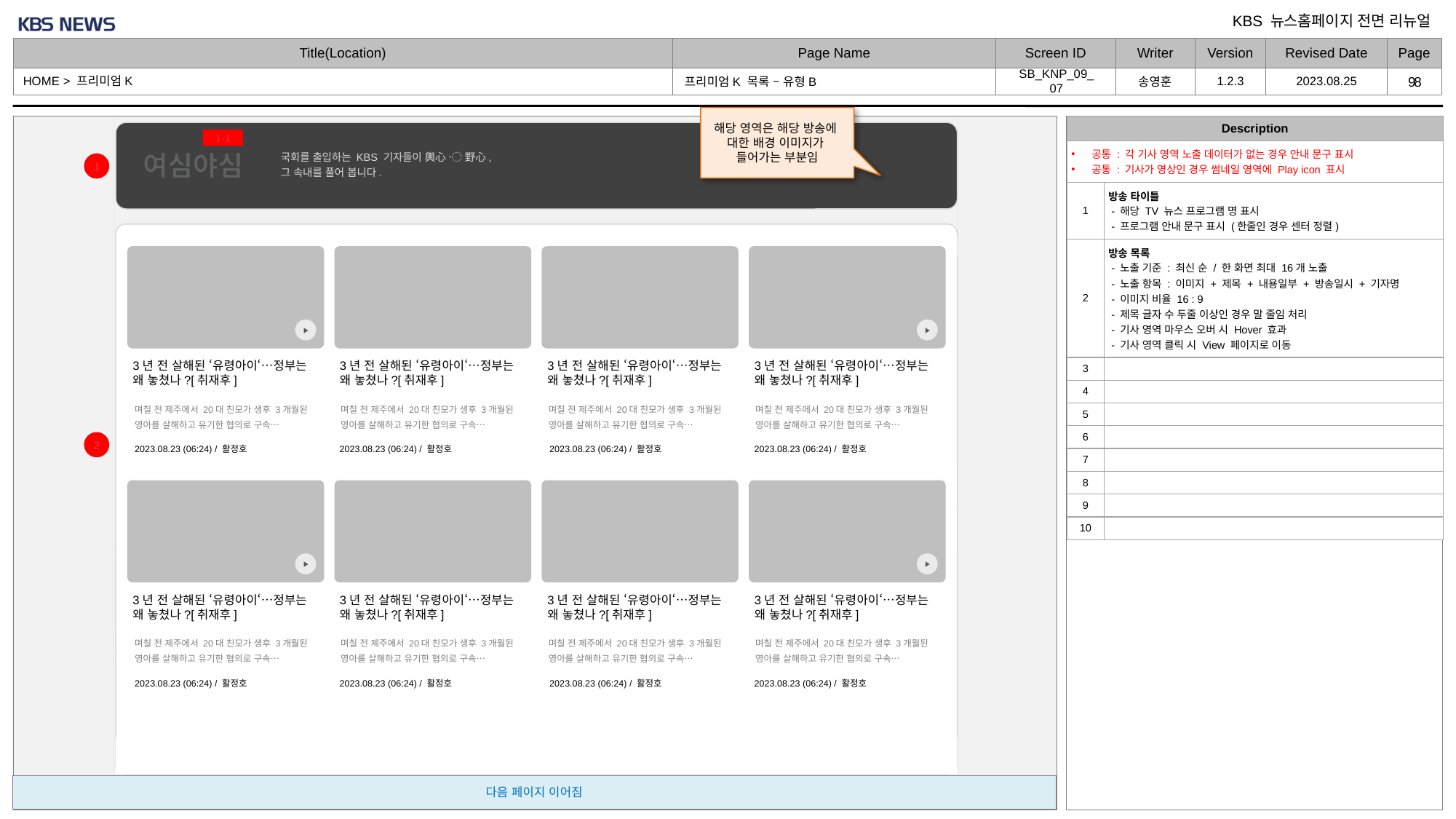

HOME > 프리미엄K
SB_KNP_09_07
# 프리미엄K 목록 – 유형B
해당 영역은 해당 방송에
대한 배경 이미지가
들어가는 부분임
| Description |  |
| --- | --- |
| 공통 : 각 기사 영역 노출 데이터가 없는 경우 안내 문구 표시 공통 : 기사가 영상인 경우 썸네일 영역에 Play icon 표시 |  |
| 1 | 방송 타이틀 - 해당 TV 뉴스 프로그램 명 표시 - 프로그램 안내 문구 표시 (한줄인 경우 센터 정렬) |
| 2 | 방송 목록 - 노출 기준 : 최신 순 / 한 화면 최대 16개 노출 - 노출 항목 : 이미지 + 제목 + 내용일부 + 방송일시 + 기자명 - 이미지 비율 16 : 9 - 제목 글자 수 두줄 이상인 경우 말 줄임 처리 - 기사 영역 마우스 오버 시 Hover 효과 - 기사 영역 클릭 시 View 페이지로 이동 |
| 3 |  |
| 4 |  |
| 5 |  |
| 6 |  |
| 7 |  |
| 8 |  |
| 9 |  |
| 10 |  |

1-1
여심야심
국회를 출입하는 KBS 기자들이 輿心 〮 野心, 그 속내를 풀어 봅니다.
1

 ▶
 ▶
3년 전 살해된 ‘유령아이‘…정부는 왜 놓쳤나?[취재후]
3년 전 살해된 ‘유령아이‘…정부는 왜 놓쳤나?[취재후]
3년 전 살해된 ‘유령아이‘…정부는 왜 놓쳤나?[취재후]
3년 전 살해된 ‘유령아이‘…정부는 왜 놓쳤나?[취재후]
며칠 전 제주에서 20대 친모가 생후 3개월된 영아를 살해하고 유기한 협의로 구속…
며칠 전 제주에서 20대 친모가 생후 3개월된 영아를 살해하고 유기한 협의로 구속…
며칠 전 제주에서 20대 친모가 생후 3개월된 영아를 살해하고 유기한 협의로 구속…
며칠 전 제주에서 20대 친모가 생후 3개월된 영아를 살해하고 유기한 협의로 구속…
2
2023.08.23 (06:24) / 활정호
2023.08.23 (06:24) / 활정호
2023.08.23 (06:24) / 활정호
2023.08.23 (06:24) / 활정호

 ▶
 ▶
3년 전 살해된 ‘유령아이‘…정부는 왜 놓쳤나?[취재후]
3년 전 살해된 ‘유령아이‘…정부는 왜 놓쳤나?[취재후]
3년 전 살해된 ‘유령아이‘…정부는 왜 놓쳤나?[취재후]
3년 전 살해된 ‘유령아이‘…정부는 왜 놓쳤나?[취재후]
며칠 전 제주에서 20대 친모가 생후 3개월된 영아를 살해하고 유기한 협의로 구속…
며칠 전 제주에서 20대 친모가 생후 3개월된 영아를 살해하고 유기한 협의로 구속…
며칠 전 제주에서 20대 친모가 생후 3개월된 영아를 살해하고 유기한 협의로 구속…
며칠 전 제주에서 20대 친모가 생후 3개월된 영아를 살해하고 유기한 협의로 구속…
2023.08.23 (06:24) / 활정호
2023.08.23 (06:24) / 활정호
2023.08.23 (06:24) / 활정호
2023.08.23 (06:24) / 활정호